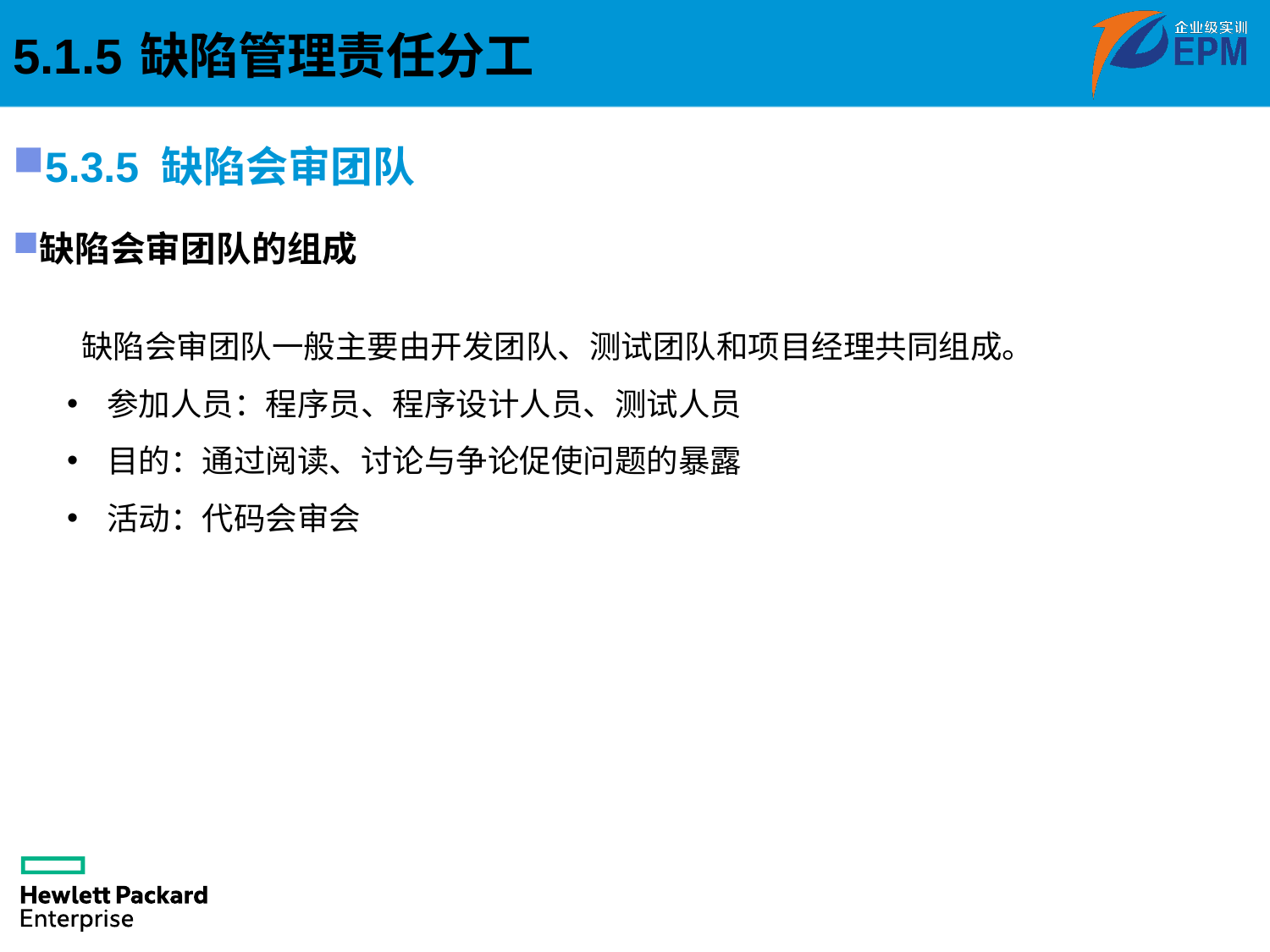

# 5.1.5	缺陷管理责任分工
5.3.5 缺陷会审团队
缺陷会审团队的组成
 缺陷会审团队一般主要由开发团队、测试团队和项目经理共同组成。
参加人员：程序员、程序设计人员、测试人员
目的：通过阅读、讨论与争论促使问题的暴露
活动：代码会审会